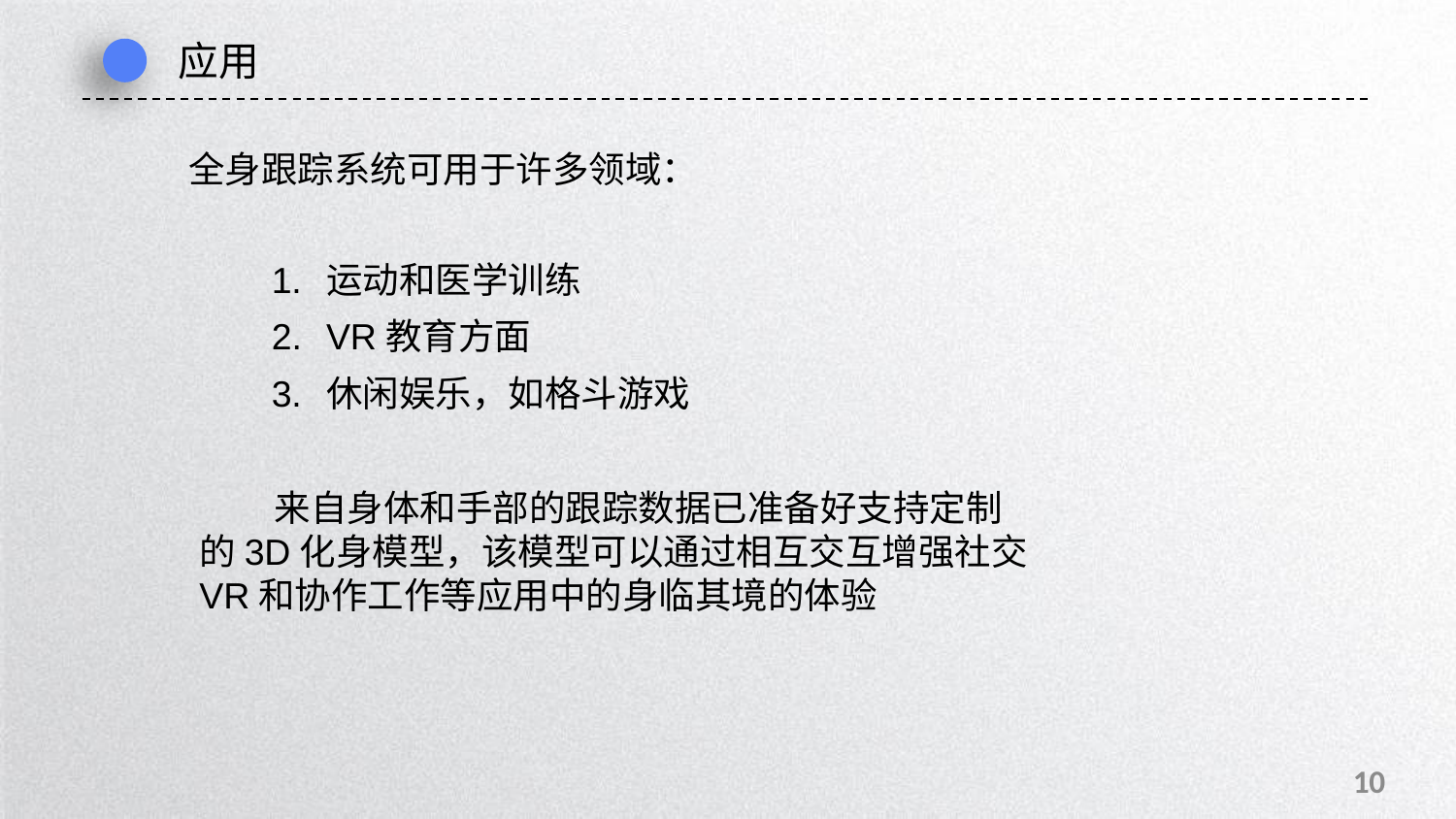

应用

    全身跟踪系统可用于许多领域：
运动和医学训练
VR教育方面
休闲娱乐，如格斗游戏
        来自身体和手部的跟踪数据已准备好支持定制的3D化身模型，该模型可以通过相互交互增强社交VR和协作工作等应用中的身临其境的体验
10